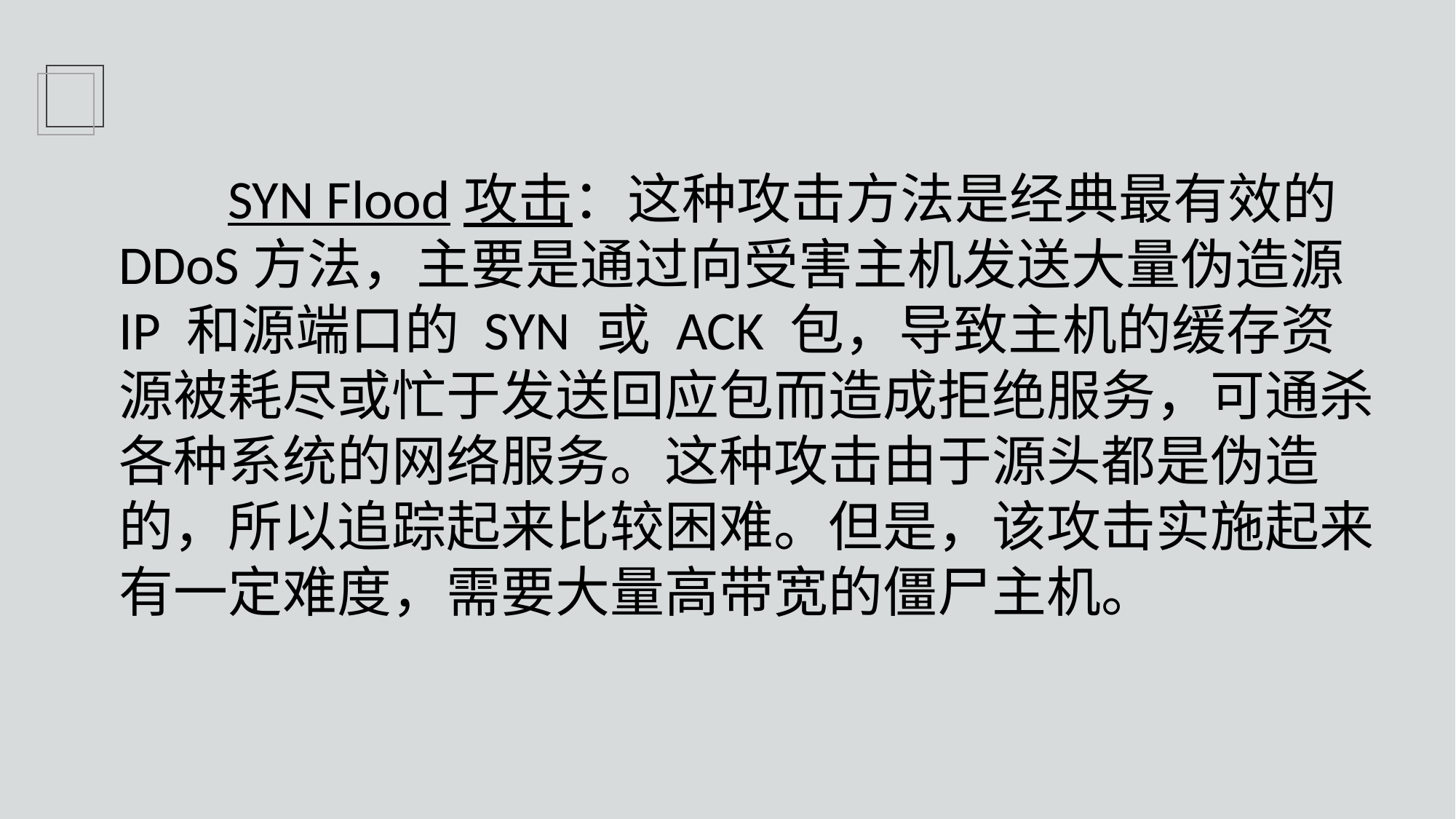

SYN Flood攻击：这种攻击方法是经典最有效的DDoS方法，主要是通过向受害主机发送大量伪造源 IP 和源端口的 SYN 或 ACK 包，导致主机的缓存资源被耗尽或忙于发送回应包而造成拒绝服务，可通杀各种系统的网络服务。这种攻击由于源头都是伪造的，所以追踪起来比较困难。但是，该攻击实施起来有一定难度，需要大量高带宽的僵尸主机。